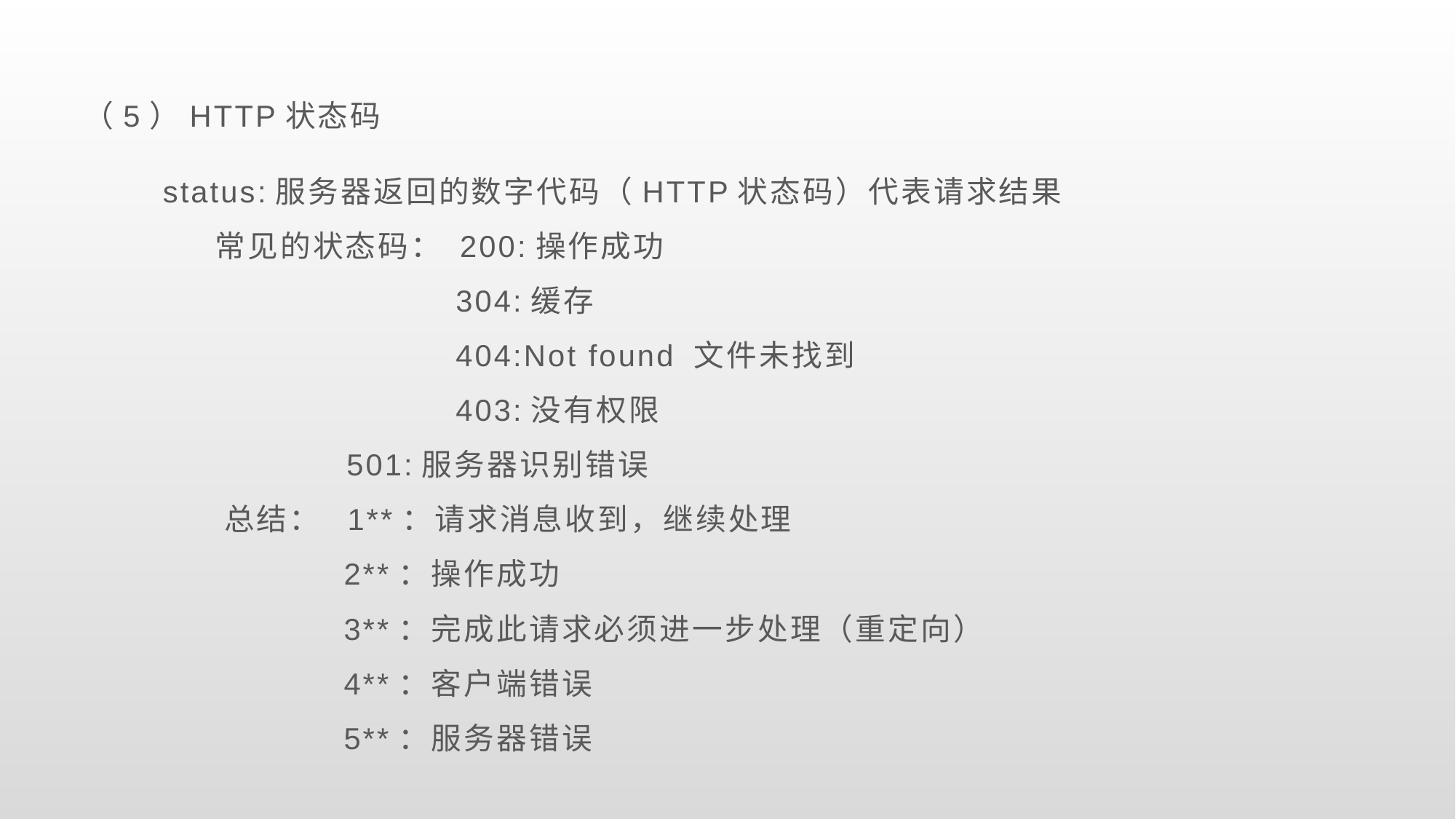

# （5）HTTP状态码
status:服务器返回的数字代码（HTTP状态码）代表请求结果
     常见的状态码： 200:操作成功
         		       304:缓存
         		       404:Not found 文件未找到
         		       403:没有权限
          	       501:服务器识别错误
      总结：  1**：请求消息收到，继续处理
                 2**：操作成功
                 3**：完成此请求必须进一步处理（重定向）
                 4**：客户端错误
                 5**：服务器错误